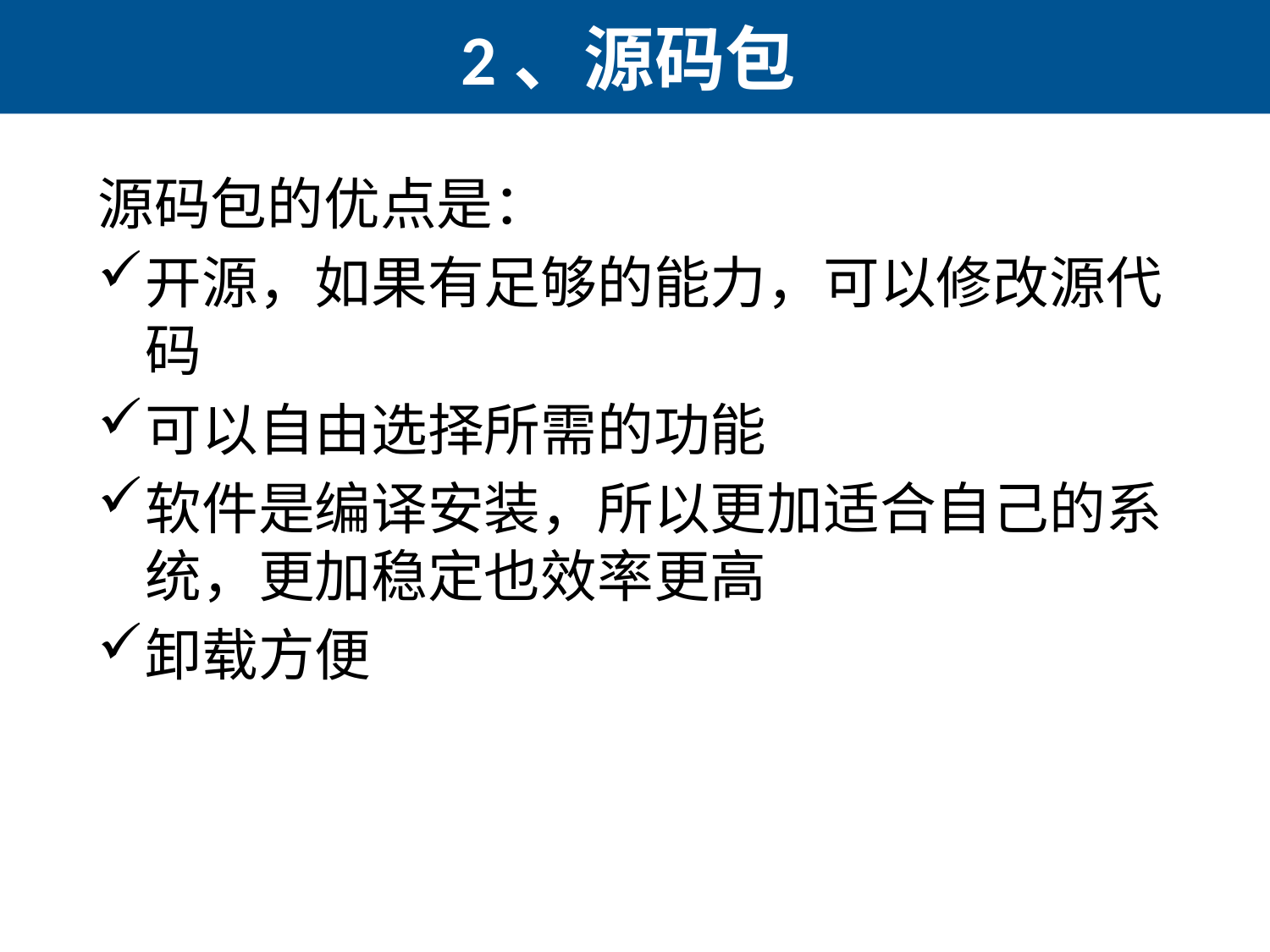

# 2、源码包
源码包的优点是：
开源，如果有足够的能力，可以修改源代码
可以自由选择所需的功能
软件是编译安装，所以更加适合自己的系统，更加稳定也效率更高
卸载方便